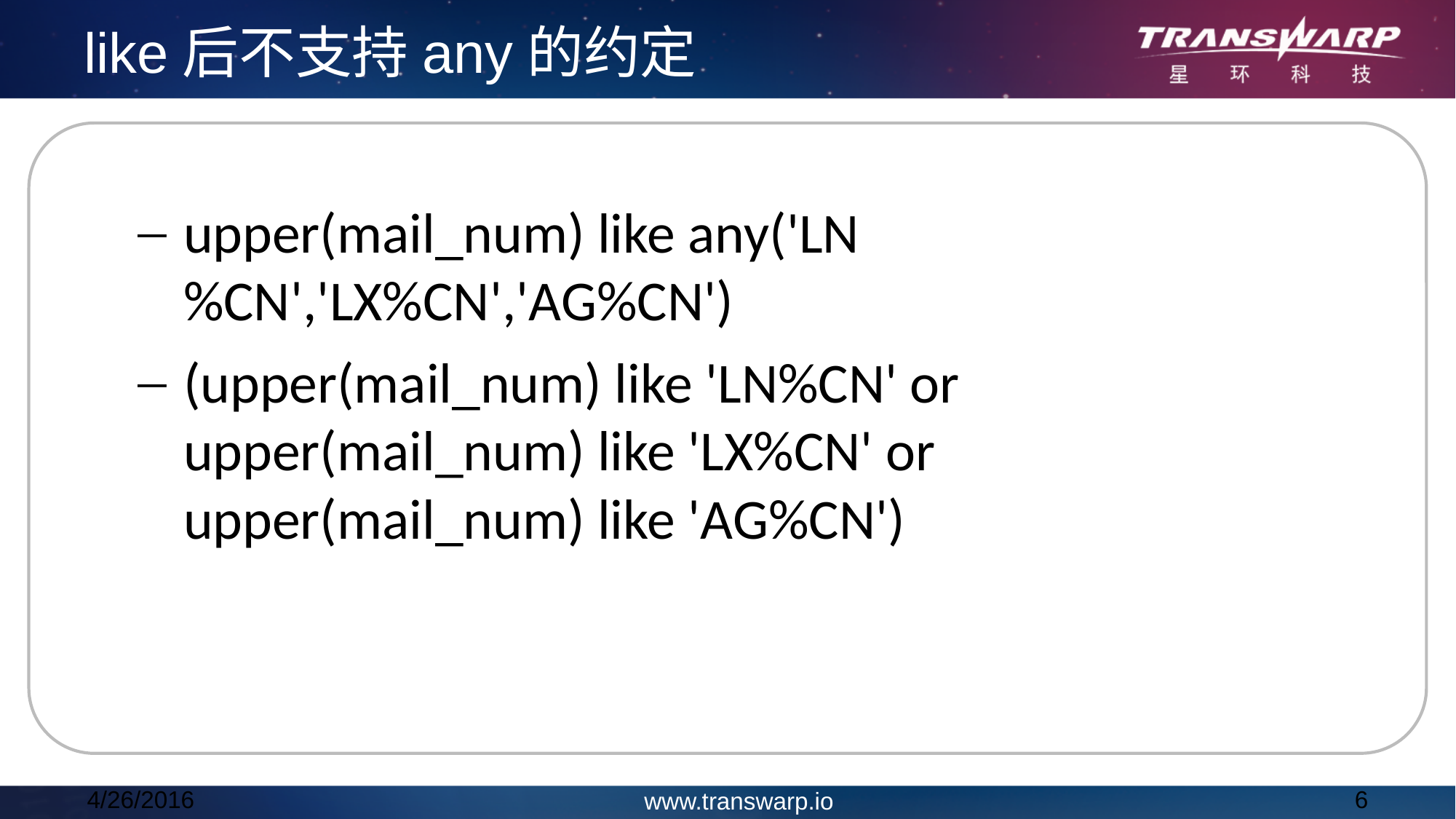

like后不支持any的约定

upper(mail_num) like any('LN%CN','LX%CN','AG%CN')
(upper(mail_num) like 'LN%CN' or upper(mail_num) like 'LX%CN' or upper(mail_num) like 'AG%CN')